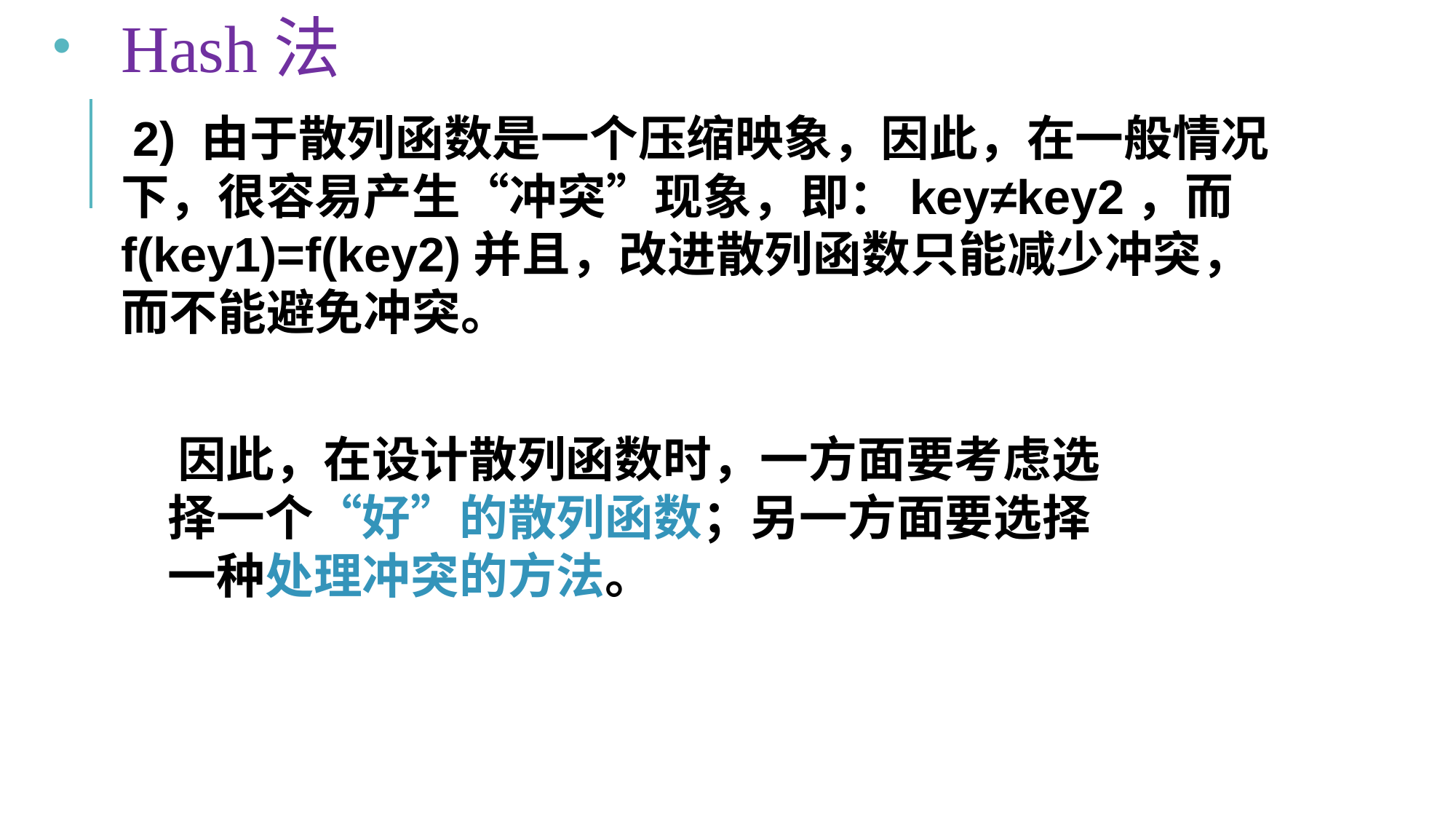

Hash法
      2) 由于散列函数是一个压缩映象，因此，在一般情况下，很容易产生“冲突”现象，即：key≠key2，而f(key1)=f(key2)并且，改进散列函数只能减少冲突，而不能避免冲突。
      因此，在设计散列函数时，一方面要考虑选择一个“好”的散列函数；另一方面要选择一种处理冲突的方法。